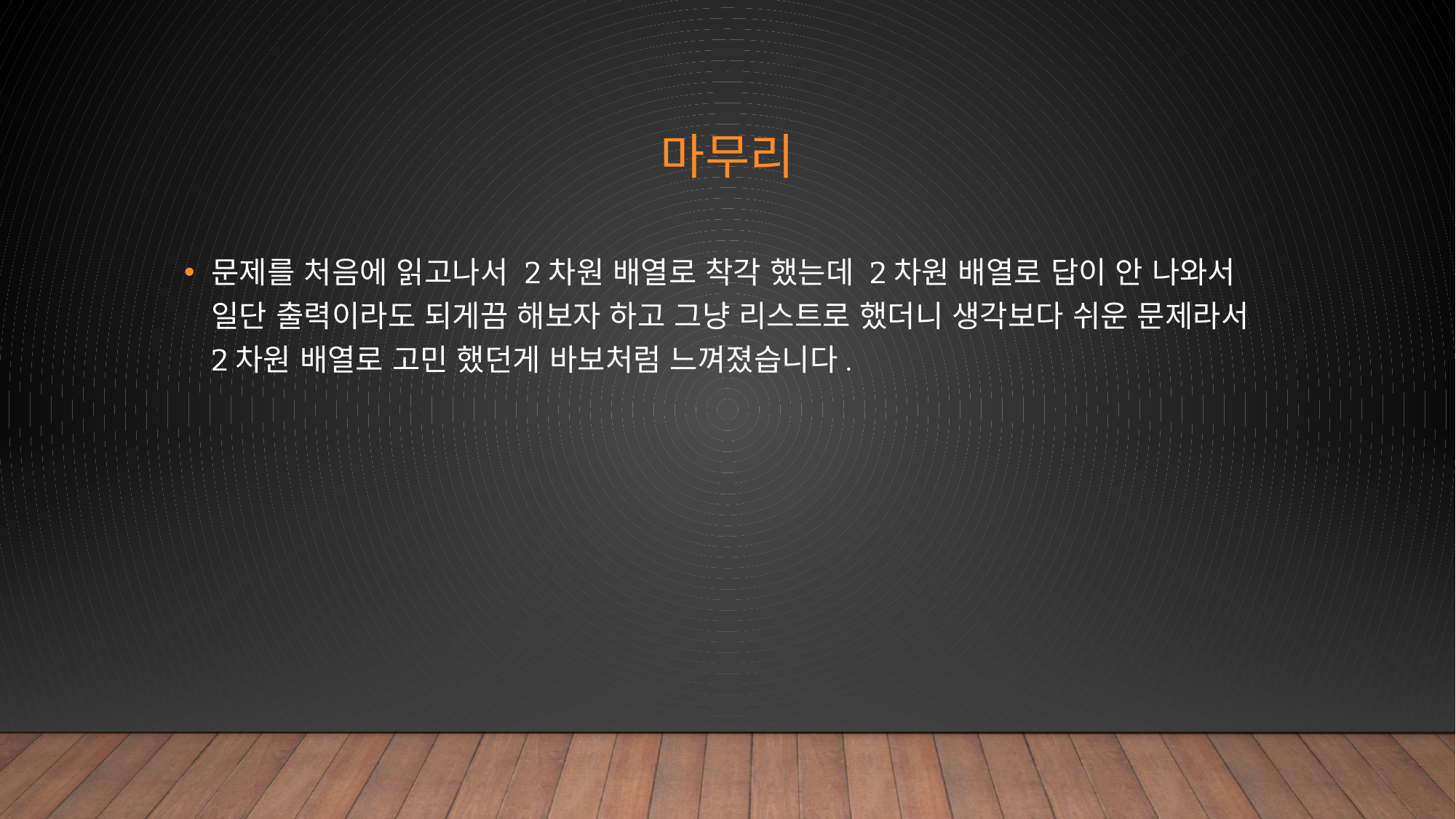

# 마무리
문제를 처음에 읽고나서 2차원 배열로 착각 했는데 2차원 배열로 답이 안 나와서 일단 출력이라도 되게끔 해보자 하고 그냥 리스트로 했더니 생각보다 쉬운 문제라서  2차원 배열로 고민 했던게 바보처럼 느껴졌습니다.